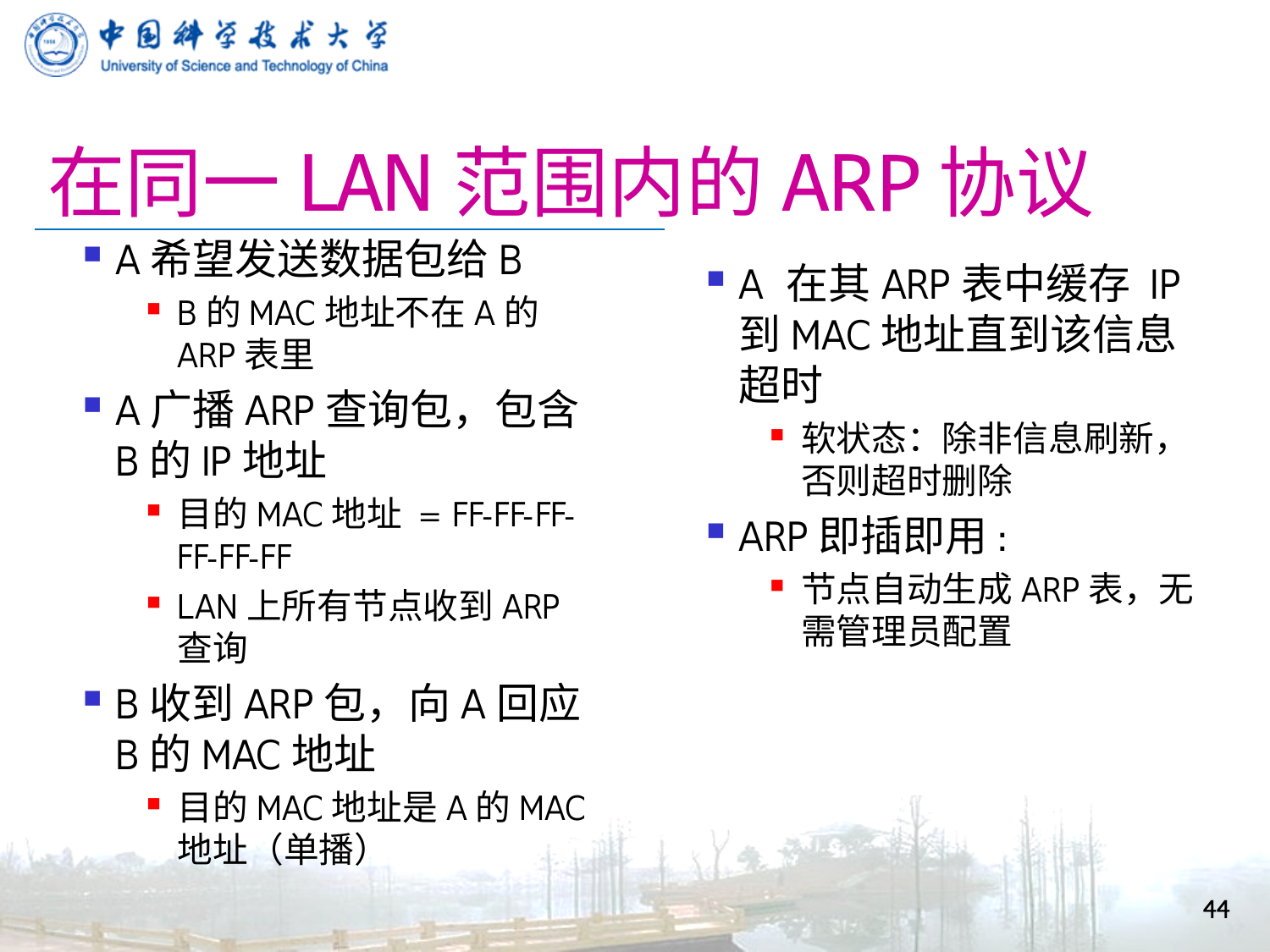

# 在同一LAN范围内的ARP协议
A希望发送数据包给B
B的MAC地址不在A的ARP表里
A广播ARP查询包，包含B的IP地址
目的MAC地址 = FF-FF-FF-FF-FF-FF
LAN上所有节点收到ARP 查询
B收到ARP包，向A回应B的MAC地址
目的MAC地址是A的MAC地址（单播）

A 在其ARP表中缓存 IP到MAC地址直到该信息超时
软状态：除非信息刷新，否则超时删除
ARP即插即用:
节点自动生成ARP表，无需管理员配置
44